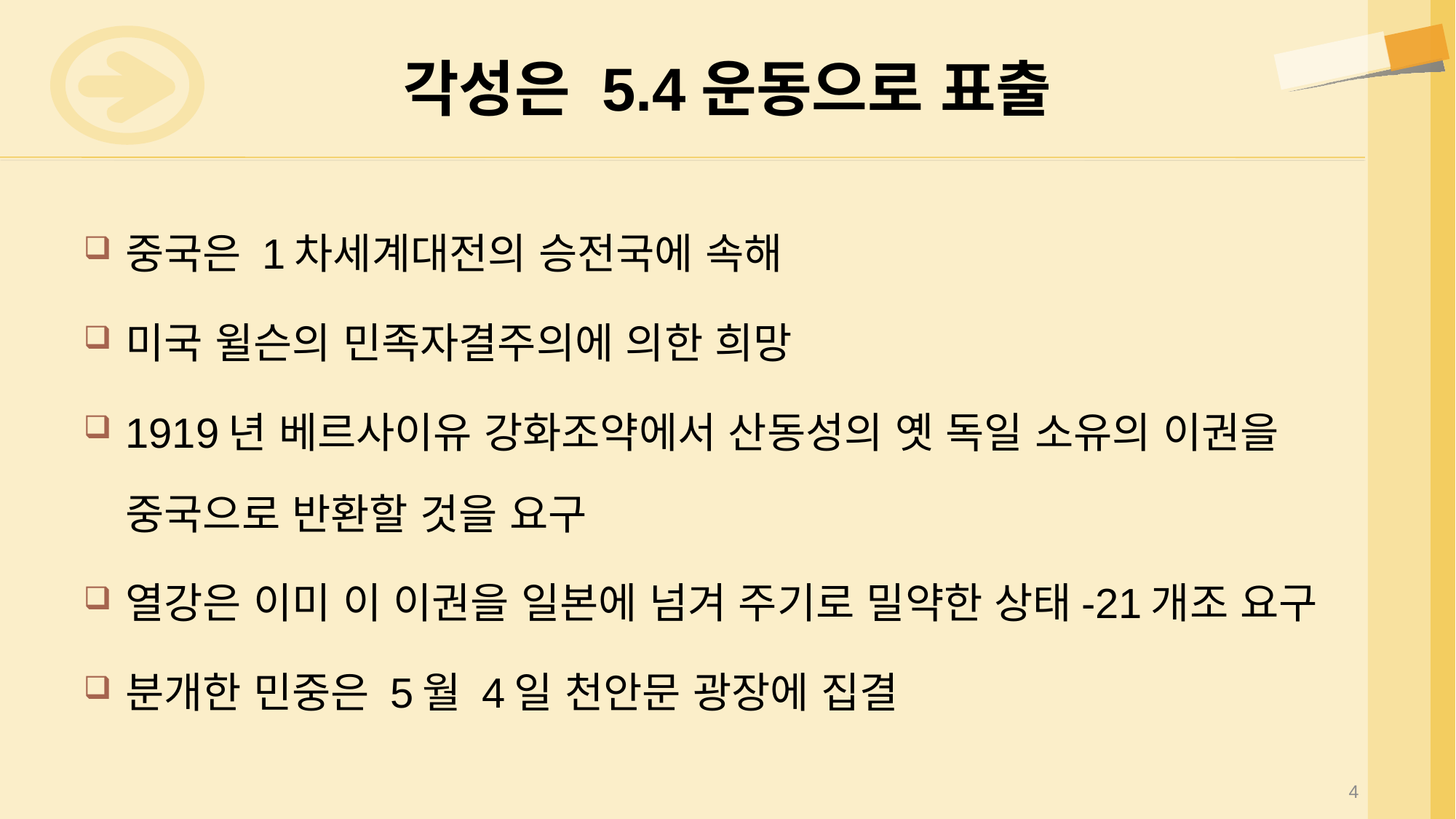

# 각성은 5.4운동으로 표출
중국은 1차세계대전의 승전국에 속해
미국 윌슨의 민족자결주의에 의한 희망
1919년 베르사이유 강화조약에서 산동성의 옛 독일 소유의 이권을 중국으로 반환할 것을 요구
열강은 이미 이 이권을 일본에 넘겨 주기로 밀약한 상태-21개조 요구
분개한 민중은 5월 4일 천안문 광장에 집결

4